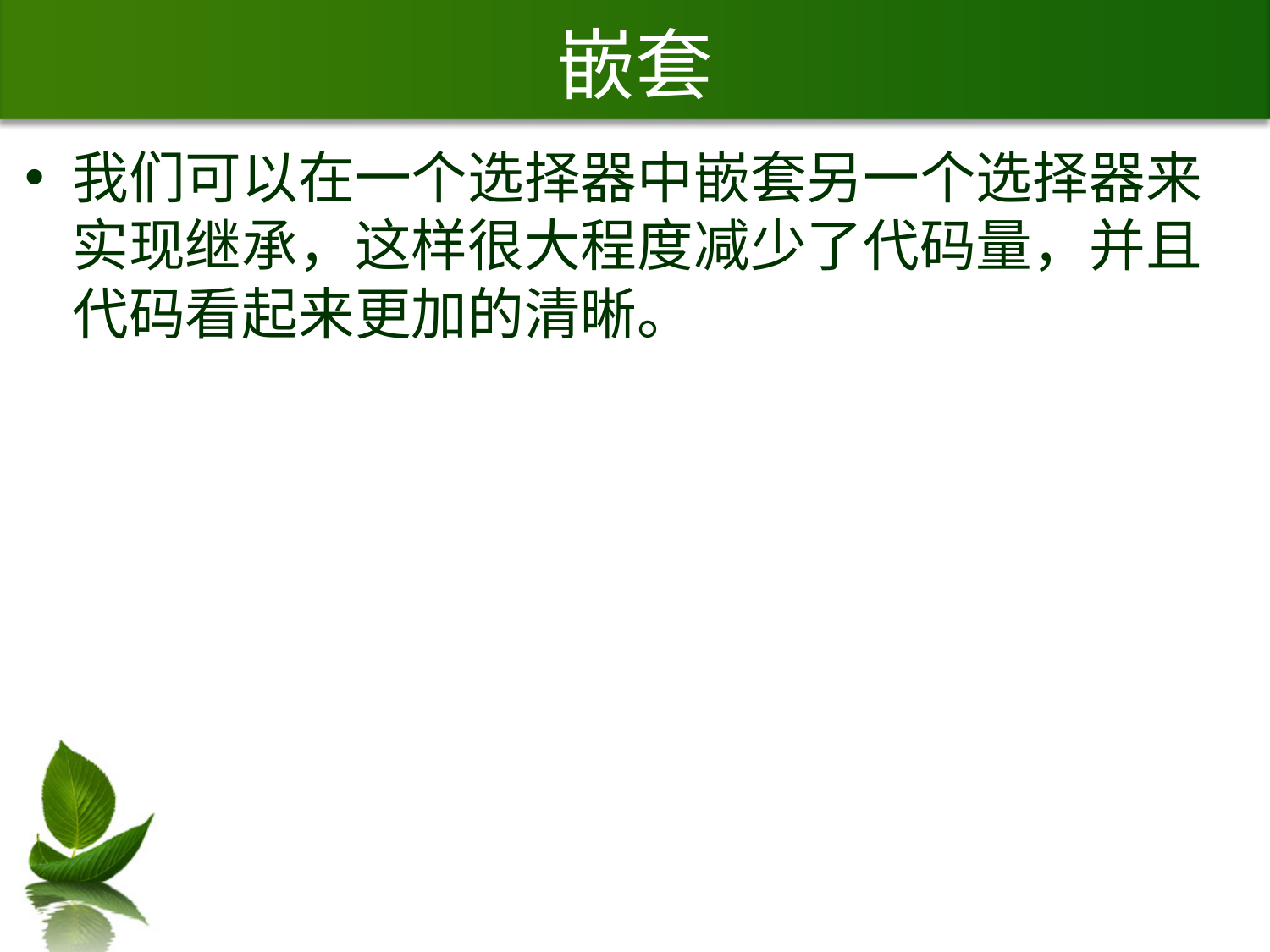

# 嵌套
我们可以在一个选择器中嵌套另一个选择器来实现继承，这样很大程度减少了代码量，并且代码看起来更加的清晰。